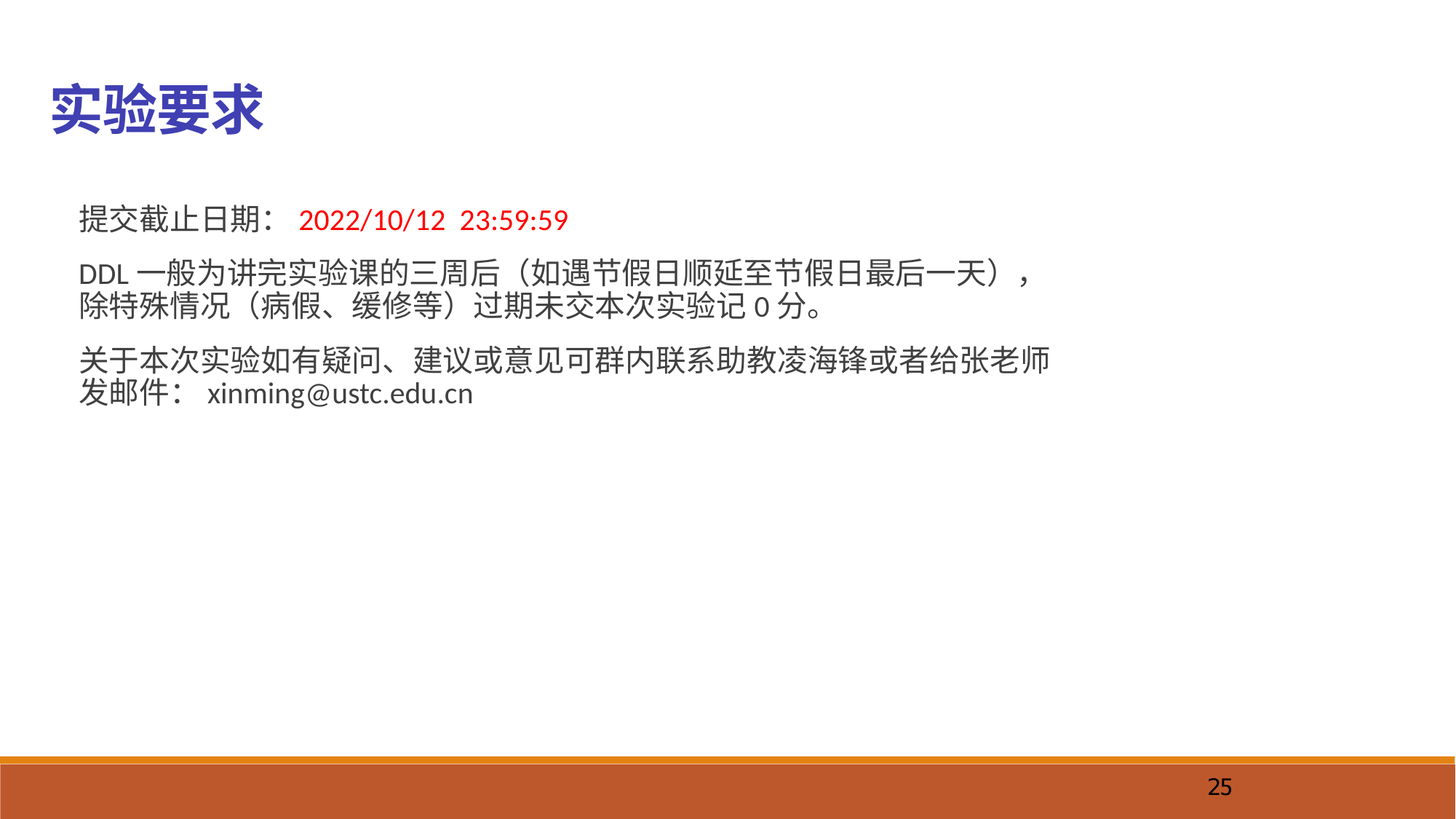

实验要求
提交截止日期：2022/10/12  23:59:59
DDL一般为讲完实验课的三周后（如遇节假日顺延至节假日最后一天），除特殊情况（病假、缓修等）过期未交本次实验记0分。
关于本次实验如有疑问、建议或意见可群内联系助教凌海锋或者给张老师发邮件：xinming@ustc.edu.cn
25